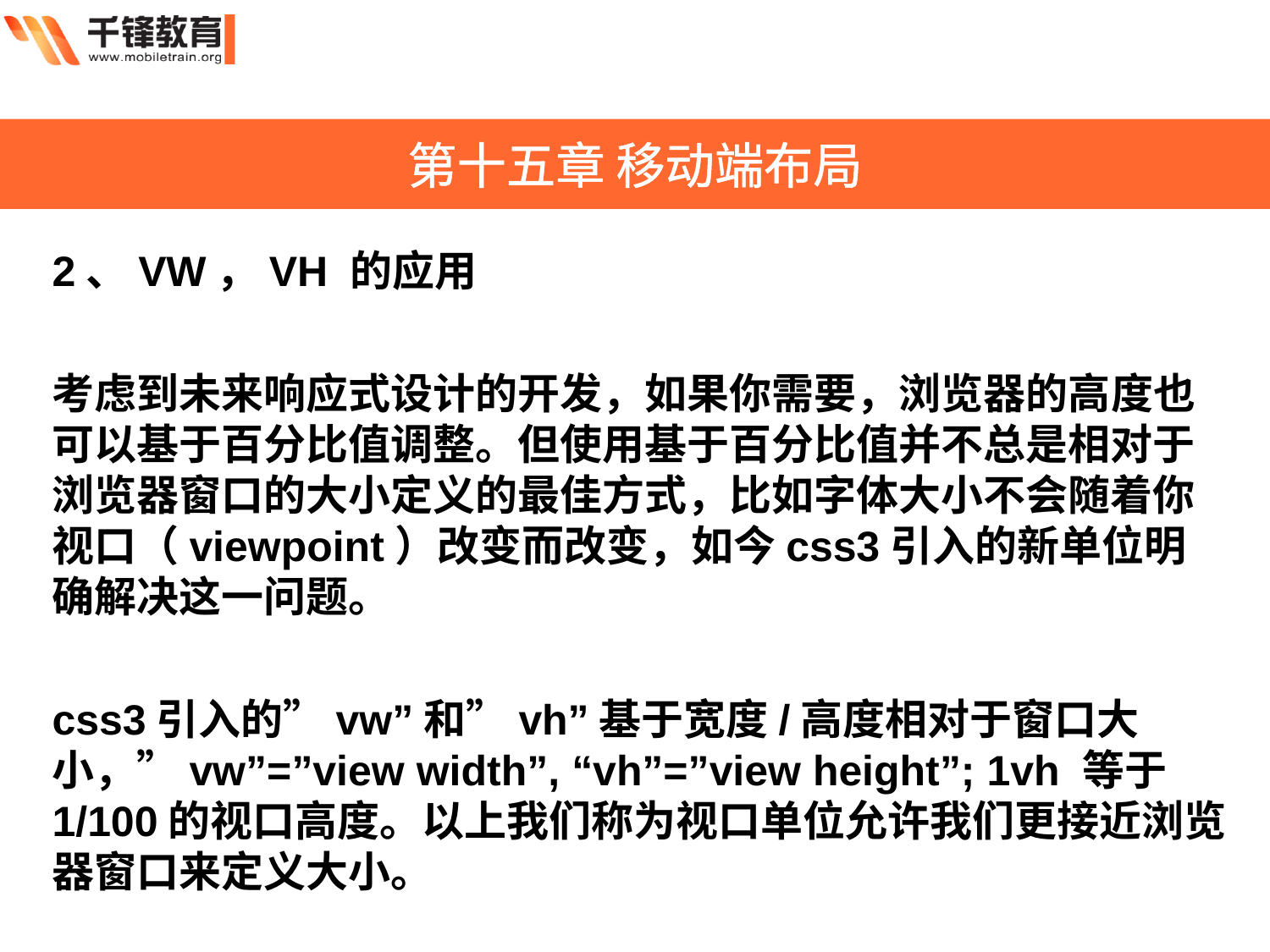

第十五章 移动端布局
2、VW，VH 的应用

考虑到未来响应式设计的开发，如果你需要，浏览器的高度也可以基于百分比值调整。但使用基于百分比值并不总是相对于浏览器窗口的大小定义的最佳方式，比如字体大小不会随着你视口（viewpoint）改变而改变，如今css3引入的新单位明确解决这一问题。

css3引入的”vw”和”vh”基于宽度/高度相对于窗口大小，”vw”=”view width”, “vh”=”view height”; 1vh 等于1/100的视口高度。以上我们称为视口单位允许我们更接近浏览器窗口来定义大小。